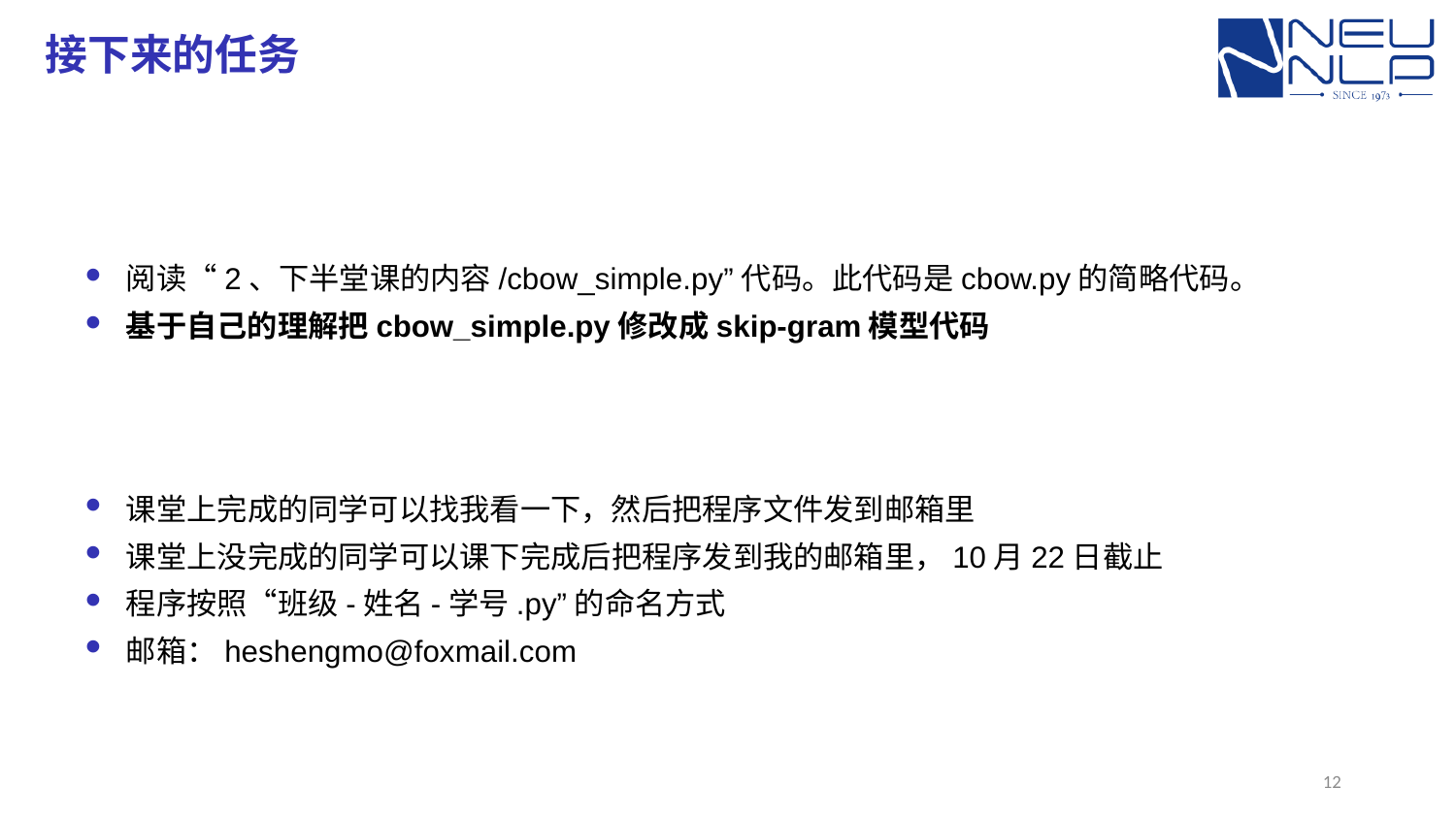

# 接下来的任务
阅读“2、下半堂课的内容/cbow_simple.py”代码。此代码是cbow.py的简略代码。
基于自己的理解把cbow_simple.py修改成skip-gram模型代码
课堂上完成的同学可以找我看一下，然后把程序文件发到邮箱里
课堂上没完成的同学可以课下完成后把程序发到我的邮箱里，10月22日截止
程序按照“班级-姓名-学号.py”的命名方式
邮箱：heshengmo@foxmail.com
12